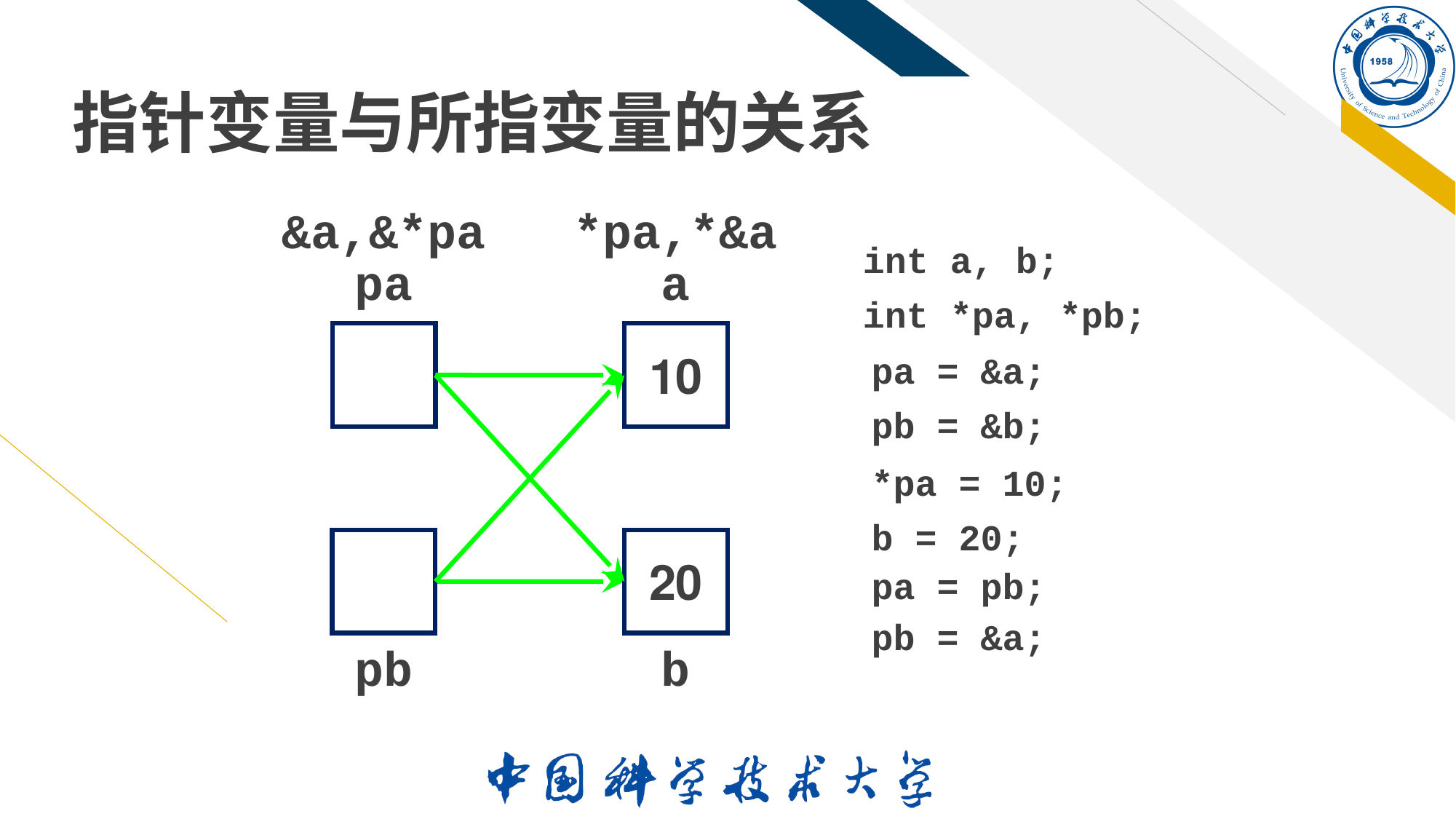

# 指针变量与所指变量的关系
&a,&*pa
*pa,*&a
int a, b;
int *pa, *pb;
pa
a

10

pa = &a;
pb = &b;

*pa = 10;
b = 20;
20

pa = pb;

pb = &a;
b
pb